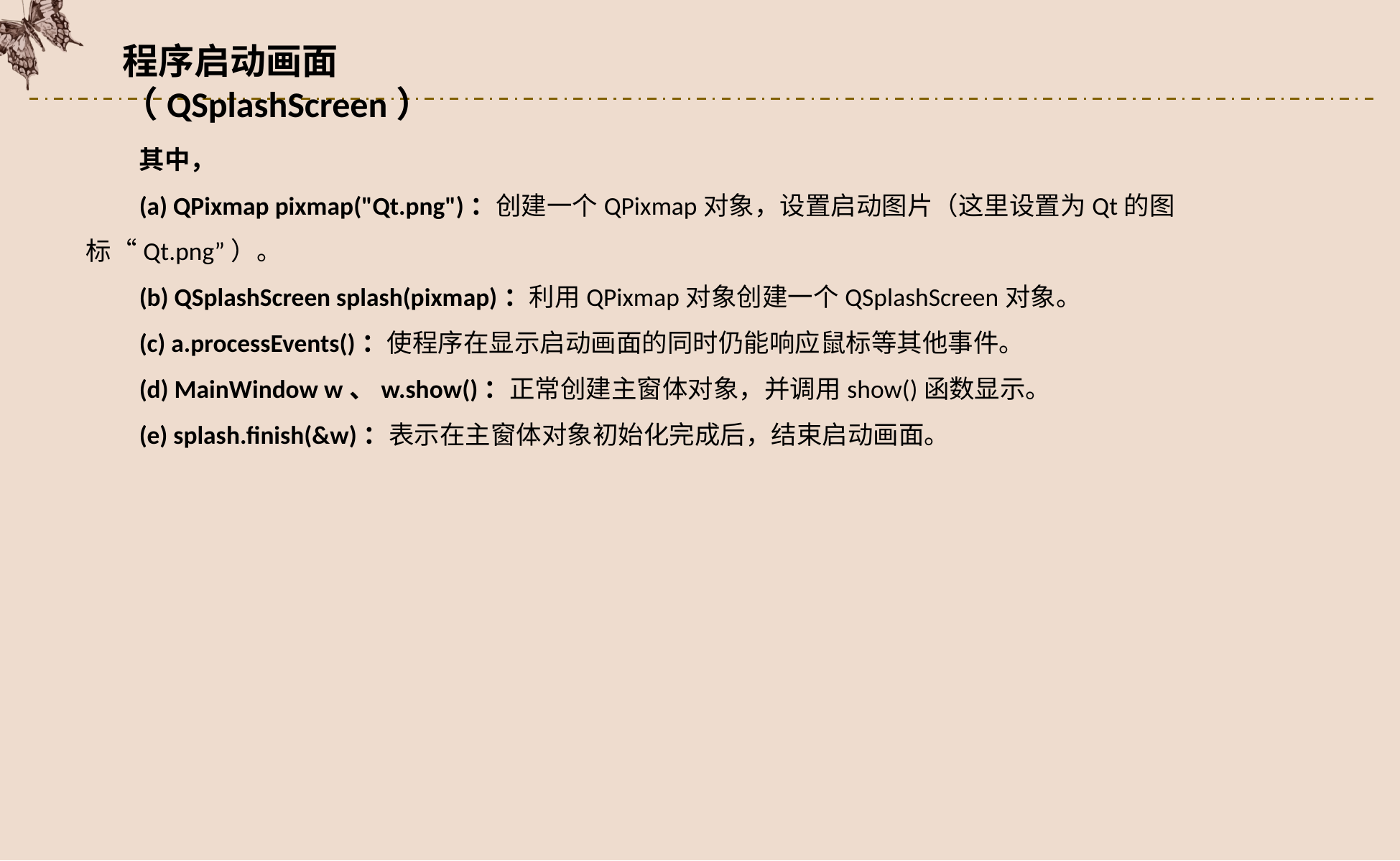

程序启动画面（QSplashScreen）
其中，
(a) QPixmap pixmap("Qt.png")：创建一个QPixmap对象，设置启动图片（这里设置为Qt的图标“Qt.png”）。
(b) QSplashScreen splash(pixmap)：利用QPixmap对象创建一个QSplashScreen对象。
(c) a.processEvents()：使程序在显示启动画面的同时仍能响应鼠标等其他事件。
(d) MainWindow w、w.show()：正常创建主窗体对象，并调用show()函数显示。
(e) splash.finish(&w)：表示在主窗体对象初始化完成后，结束启动画面。